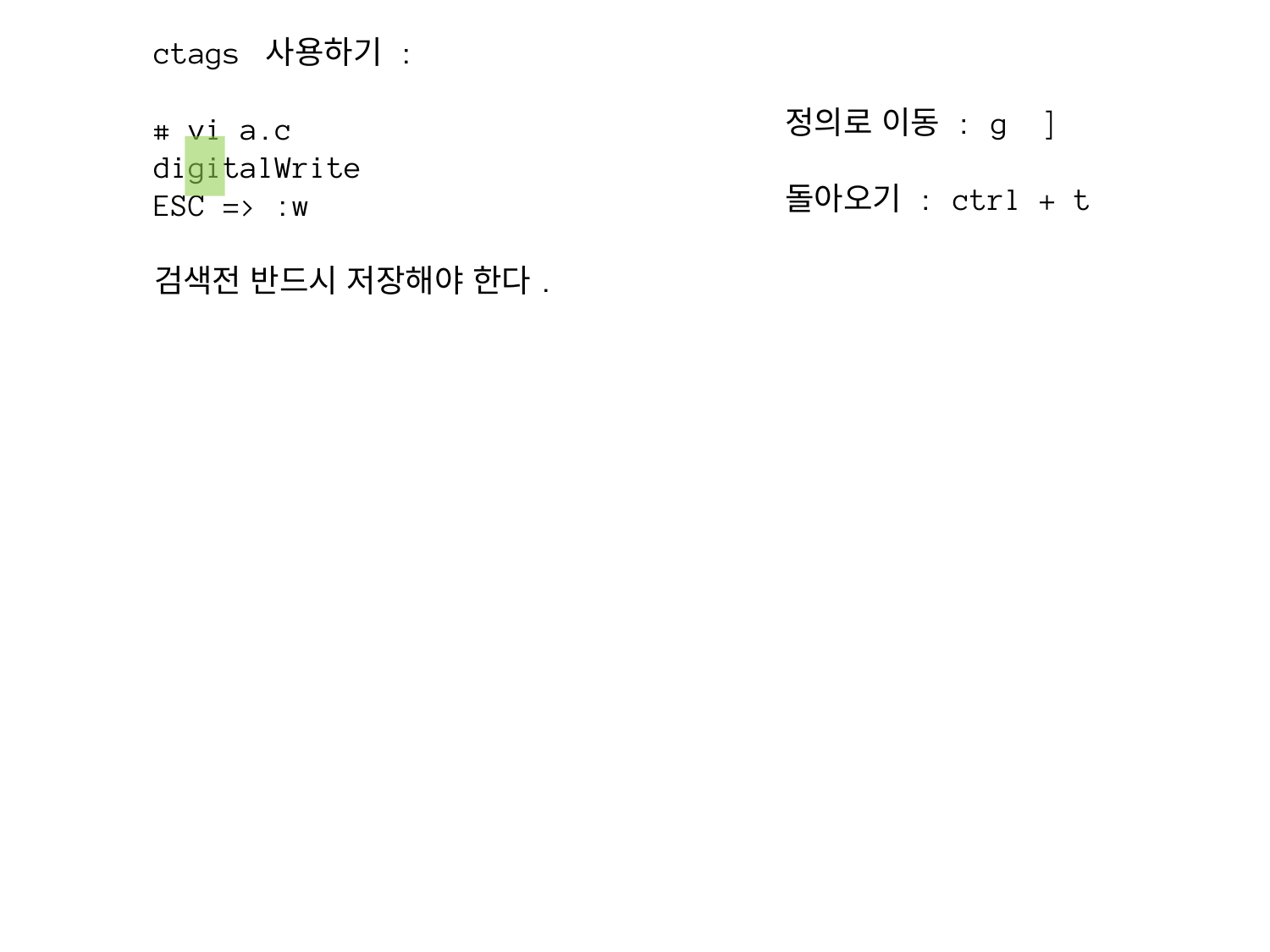

ctags 사용하기 :

# vi a.c
digitalWrite
ESC => :w

검색전 반드시 저장해야 한다.

정의로 이동 : g  ]

돌아오기 : ctrl + t